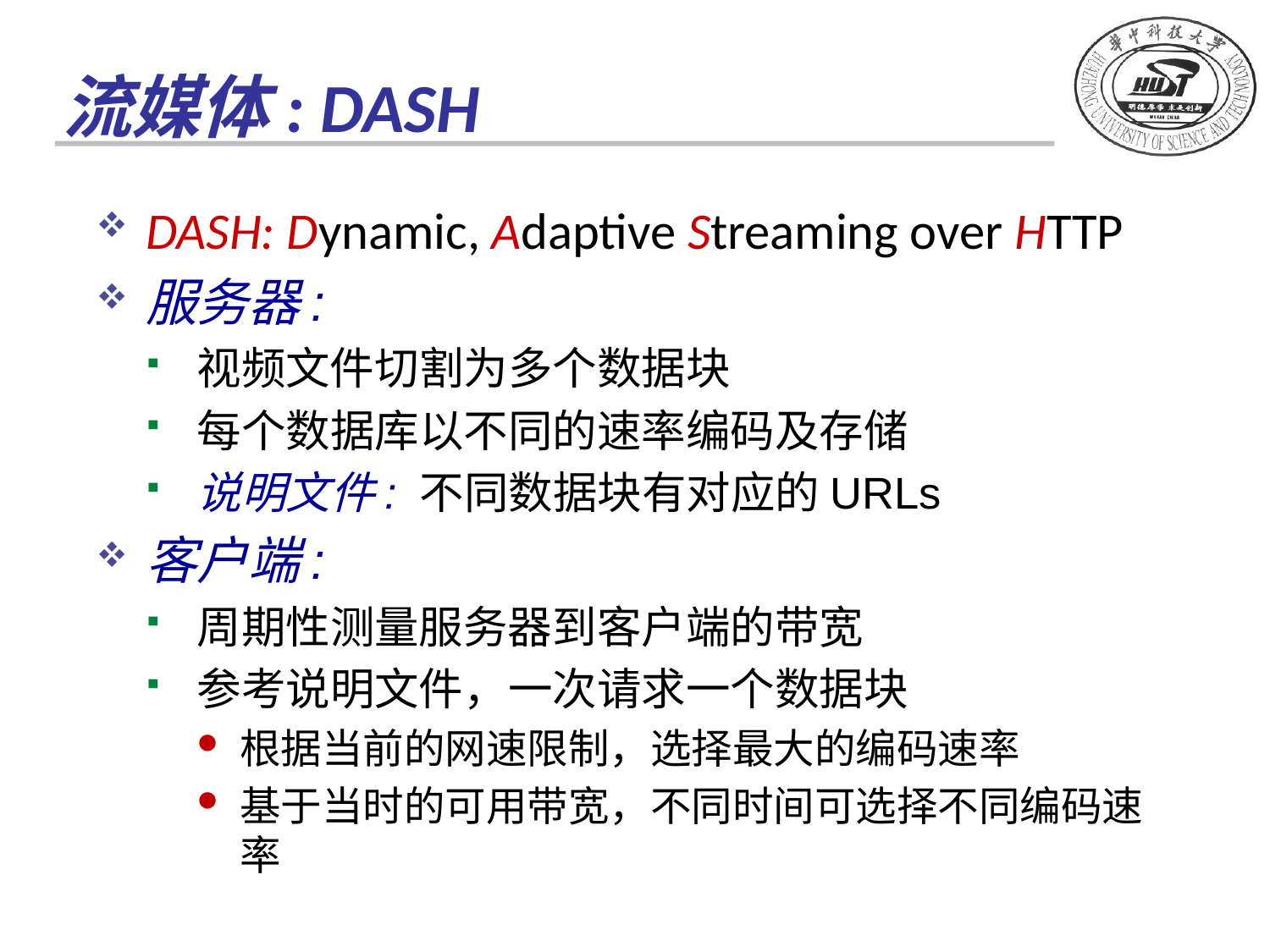

# 流媒体: DASH
DASH: Dynamic, Adaptive Streaming over HTTP
服务器:
视频文件切割为多个数据块
每个数据库以不同的速率编码及存储
说明文件: 不同数据块有对应的URLs
客户端:
周期性测量服务器到客户端的带宽
参考说明文件，一次请求一个数据块
根据当前的网速限制，选择最大的编码速率
基于当时的可用带宽，不同时间可选择不同编码速率